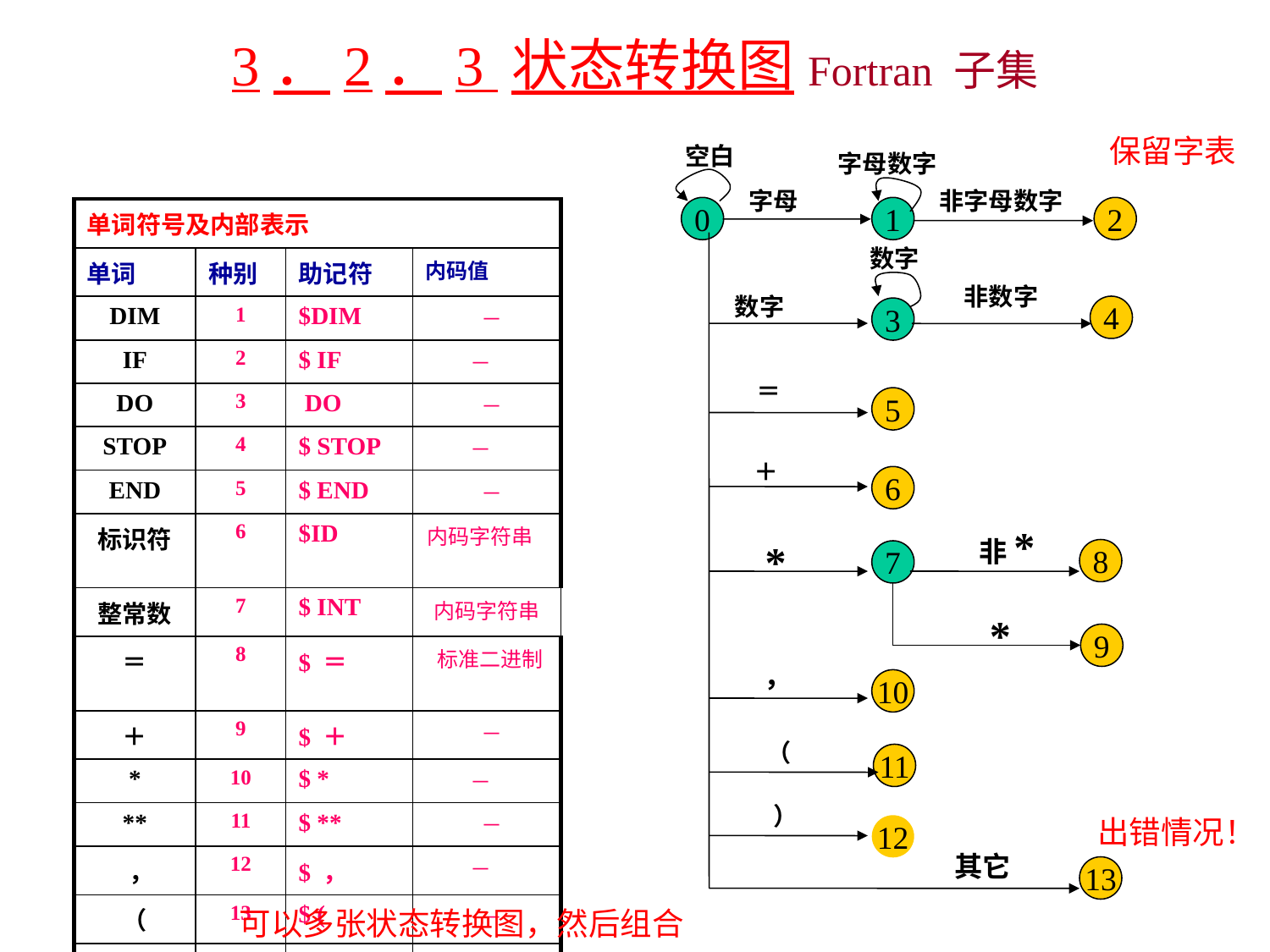

# 3．2．3 状态转换图Fortran 子集
保留字表
空白
字母数字

字母
非字母数字
0
1
2
| 单词符号及内部表示 |  |  |  |
| --- | --- | --- | --- |
| 单词 | 种别 | 助记符 | 内码值 |
| DIM | 1 | $DIM | － |
| IF | 2 | $ IF | － |
| DO | 3 | DO | － |
| STOP | 4 | $ STOP | － |
| END | 5 | $ END | － |
| 标识符 | 6 | $ID | 内码字符串 |
| 整常数 | 7 | $ INT | 内码字符串 |
| ＝ | 8 | $ ＝ | 标准二进制 |
| ＋ | 9 | $ ＋ | － |
| \* | 10 | $ \* | － |
| \*\* | 11 | $ \*\* | － |
| ， | 12 | $ ， | － |
| （ | 13 | $ ( | － |
| ） | 14 | $ ） | － |

数字

非数字
数字
4
3

＝
5

＋
6

非*
*
8
7

*
9
，
10

（
11

 ）
出错情况！
12

其它
13

可以多张状态转换图，然后组合